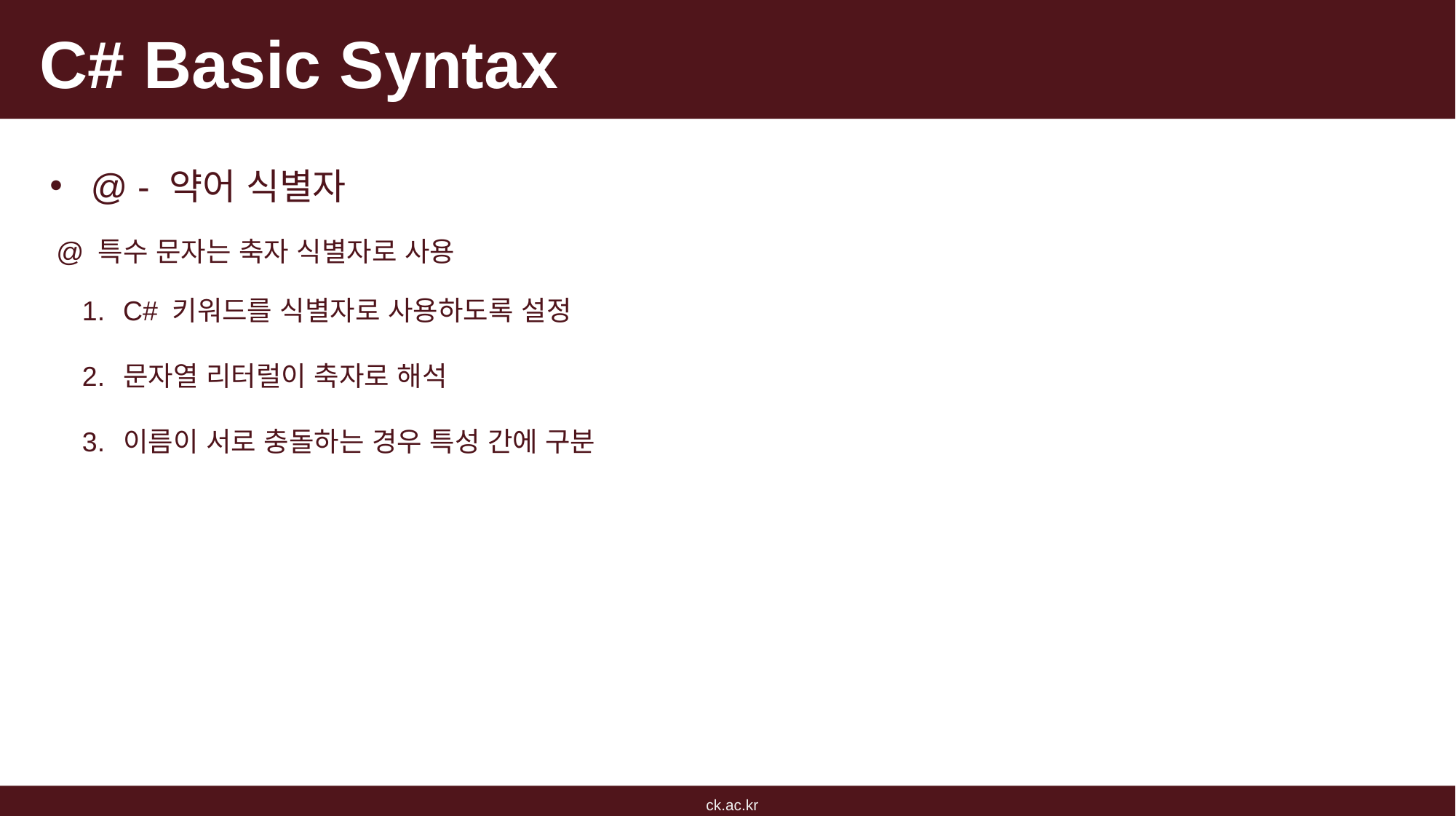

# C# Basic Syntax
@ - 약어 식별자
@ 특수 문자는 축자 식별자로 사용
C# 키워드를 식별자로 사용하도록 설정

문자열 리터럴이 축자로 해석

이름이 서로 충돌하는 경우 특성 간에 구분

ck.ac.kr